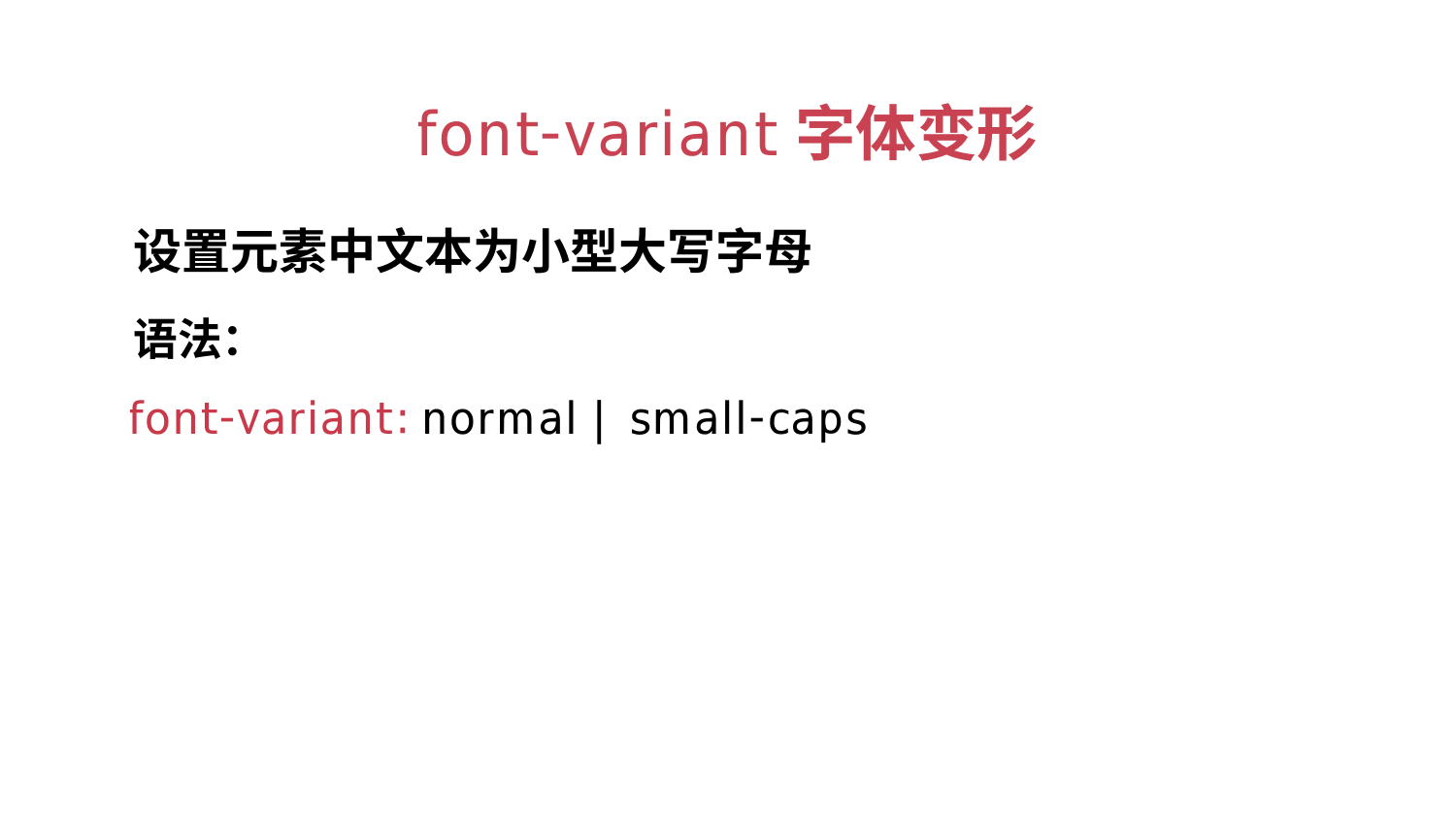

font-variant字体变形
设置元素中文本为小型大写字母

语法：
font-variant: normal | small-caps